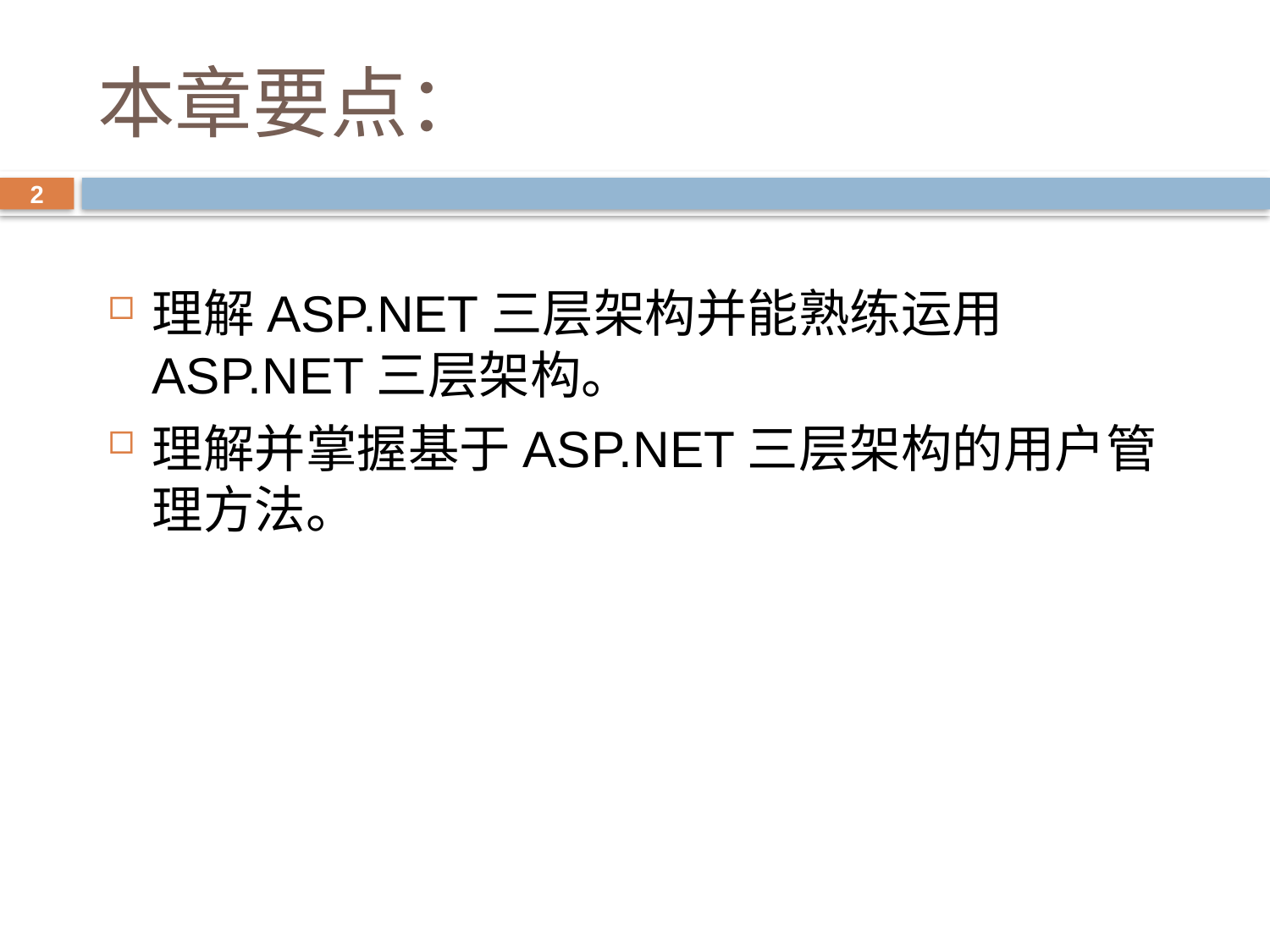

# 本章要点：
2
理解ASP.NET三层架构并能熟练运用ASP.NET三层架构。
理解并掌握基于ASP.NET三层架构的用户管理方法。